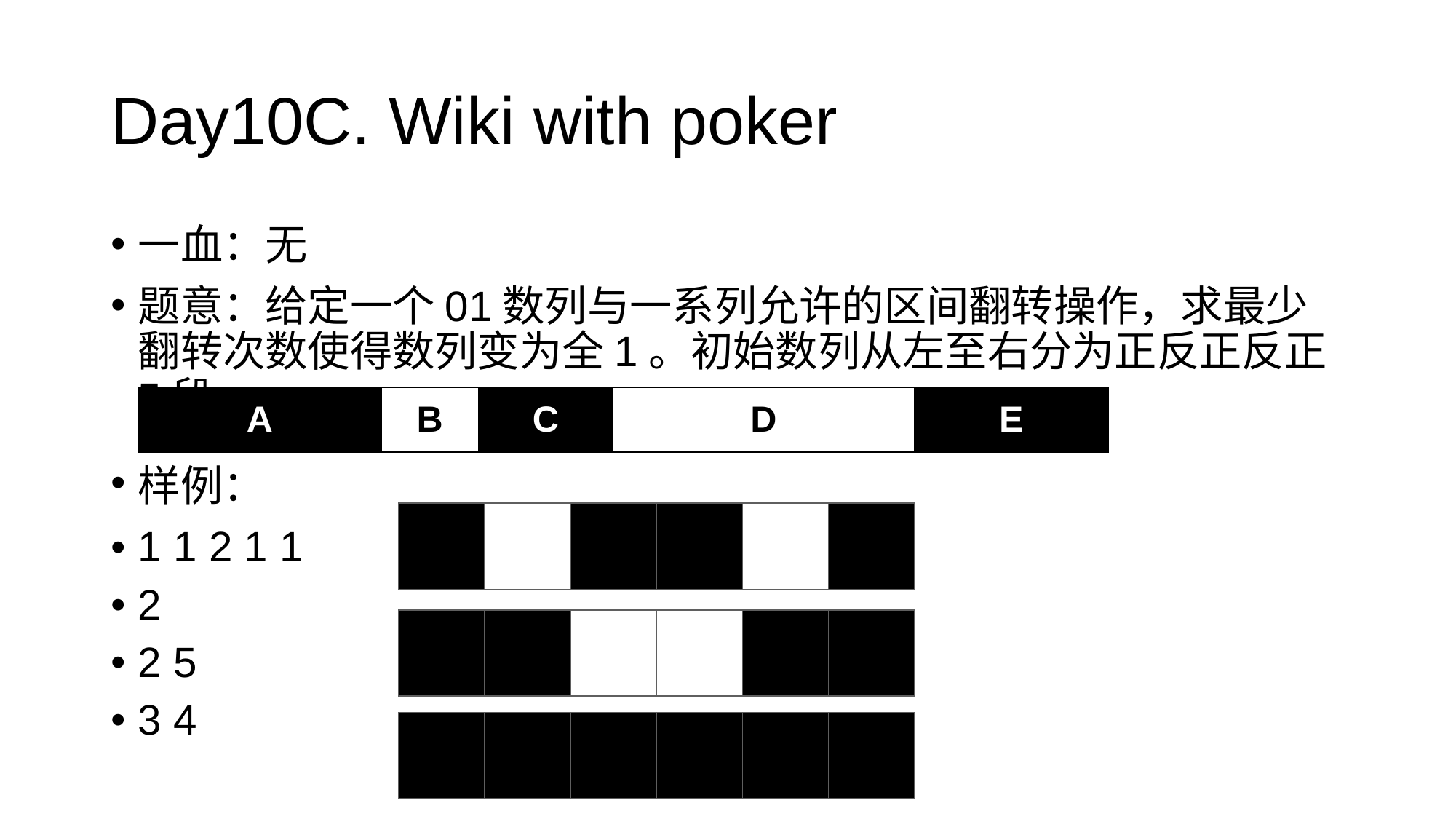

# Day10C. Wiki with poker
一血：无
题意：给定一个01数列与一系列允许的区间翻转操作，求最少翻转次数使得数列变为全1。初始数列从左至右分为正反正反正5段。

| A | B | C | D | E |
| --- | --- | --- | --- | --- |
样例：
1 1 2 1 1
2
2 5
3 4
|  |  |  |  |  |  |
| --- | --- | --- | --- | --- | --- |
|  |  |  |  |  |  |
| --- | --- | --- | --- | --- | --- |
|  |  |  |  |  |  |
| --- | --- | --- | --- | --- | --- |